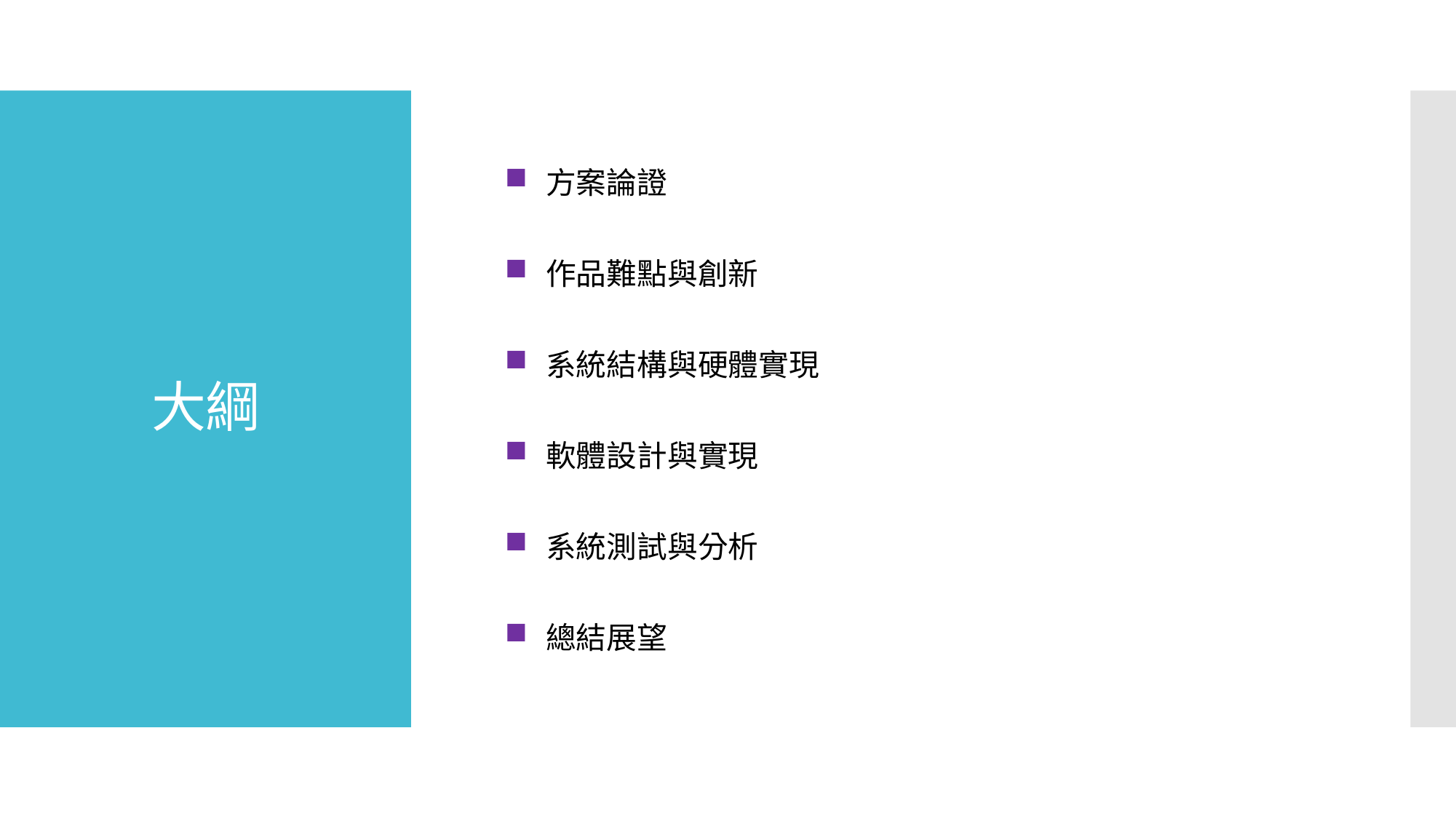

方案論證
作品難點與創新
系統結構與硬體實現
軟體設計與實現
系統測試與分析
總結展望
# 大綱